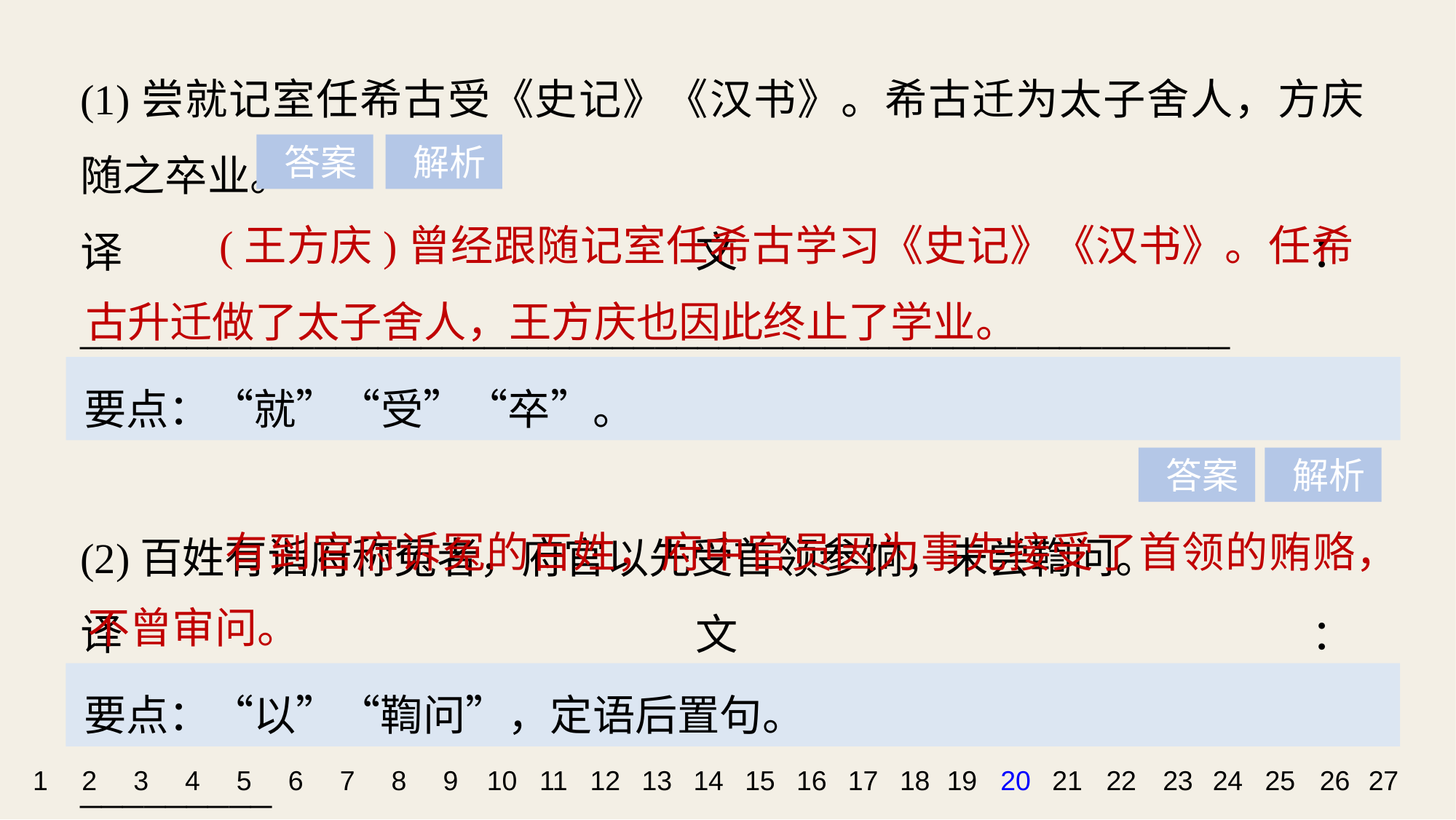

(1)尝就记室任希古受《史记》《汉书》。希古迁为太子舍人，方庆随之卒业。
译文：______________________________________________________
_________________________________________

(2)百姓有诣府称冤者，府官以先受首领参饷，未尝鞫问。
译文：______________________________________________________
_________
 答案
 解析
            (王方庆)曾经跟随记室任希古学习《史记》《汉书》。任希古升迁做了太子舍人，王方庆也因此终止了学业。
要点：“就”“受”“卒”。

 答案
 解析
            有到官府诉冤的百姓，府中官员因为事先接受了首领的贿赂，不曾审问。
要点：“以”“鞫问”，定语后置句。

1
2
3
4
5
6
7
8
9
10
11
12
13
14
15
16
17
18
19
20
21
22
23
24
25
26
27